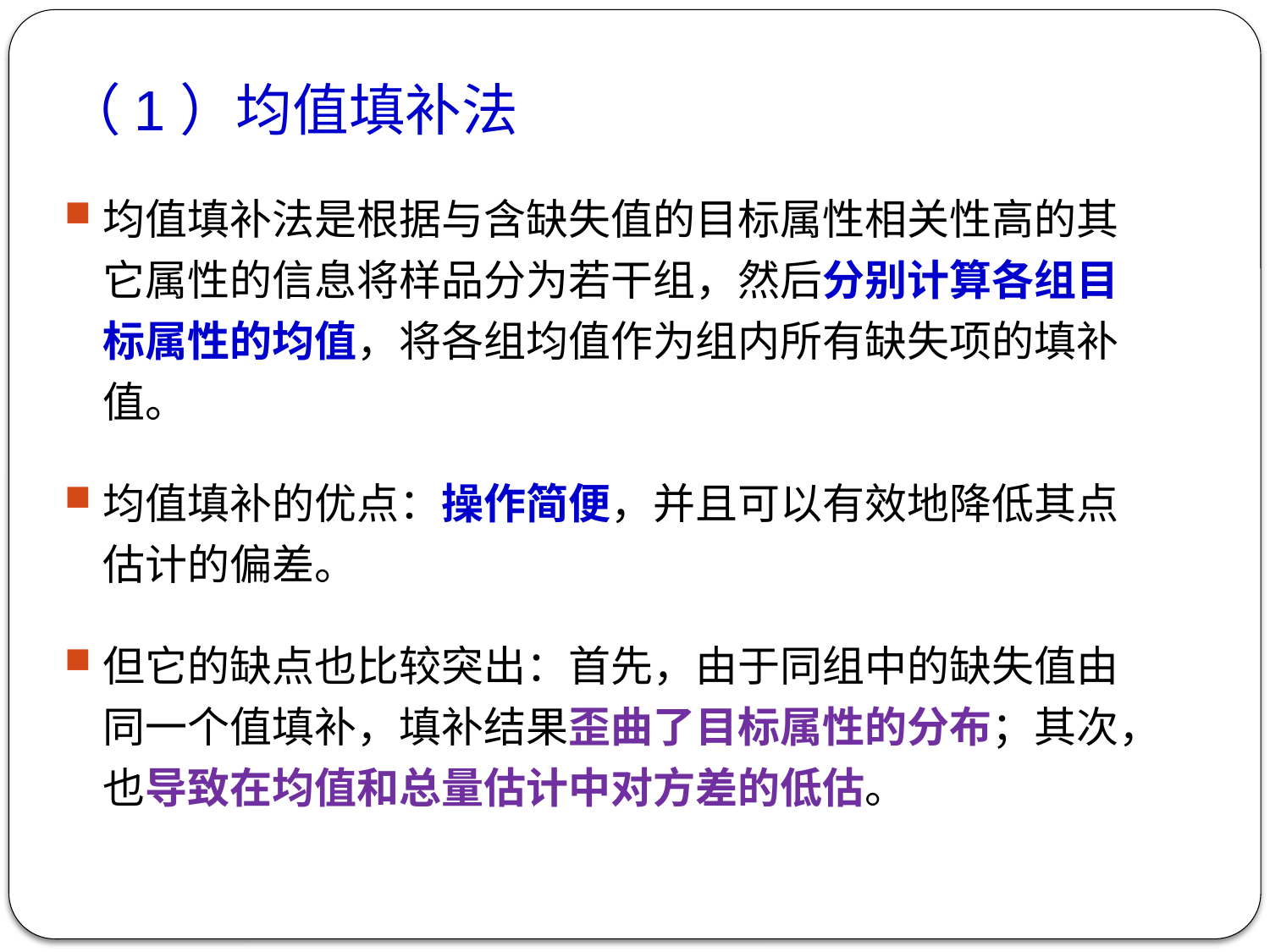

（1）均值填补法
均值填补法是根据与含缺失值的目标属性相关性高的其它属性的信息将样品分为若干组，然后分别计算各组目标属性的均值，将各组均值作为组内所有缺失项的填补值。
均值填补的优点：操作简便，并且可以有效地降低其点估计的偏差。
但它的缺点也比较突出：首先，由于同组中的缺失值由同一个值填补，填补结果歪曲了目标属性的分布；其次，也导致在均值和总量估计中对方差的低估。
20